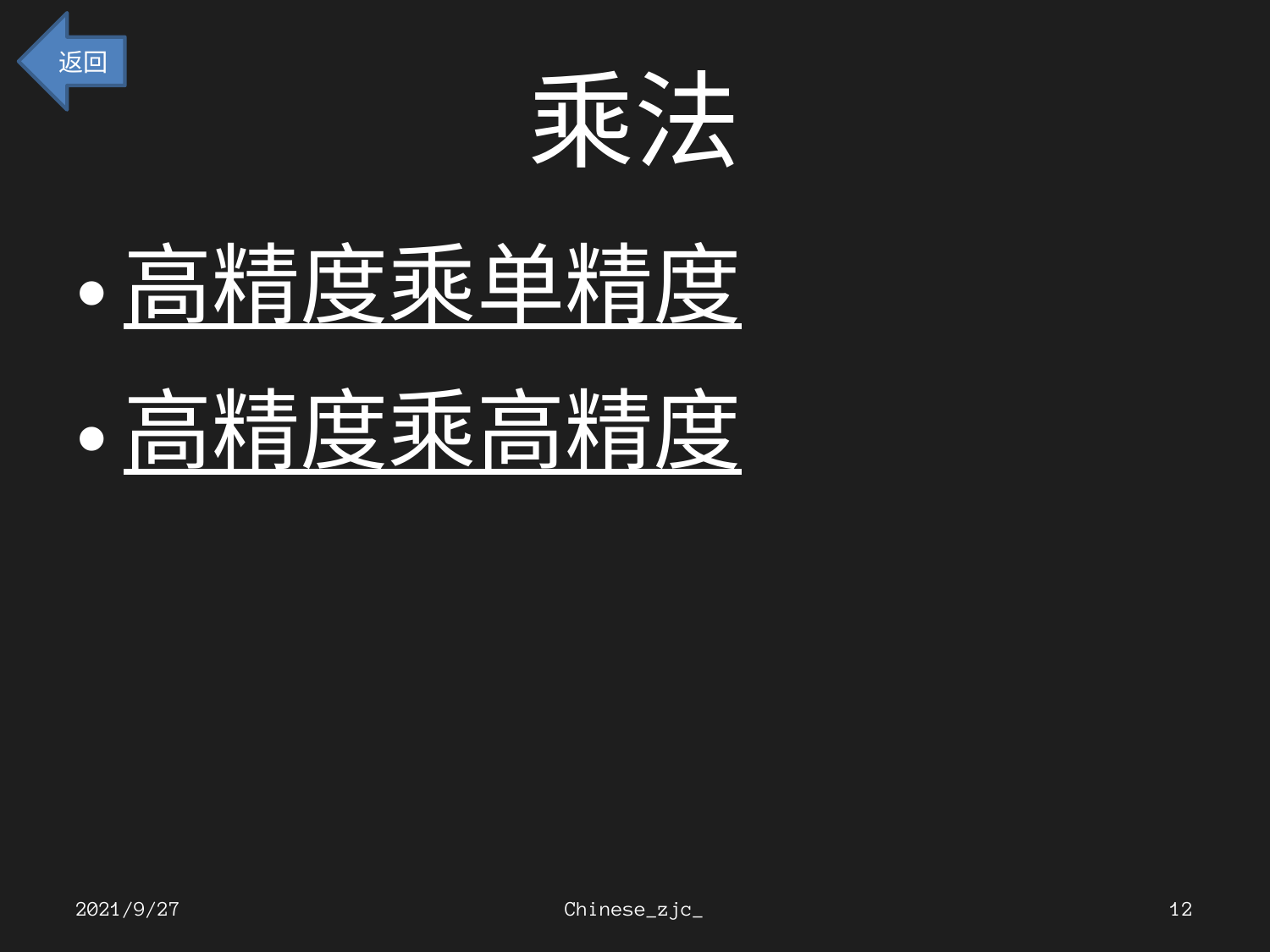

返回
# 乘法
高精度乘单精度
高精度乘高精度
2021/9/27
Chinese_zjc_
12